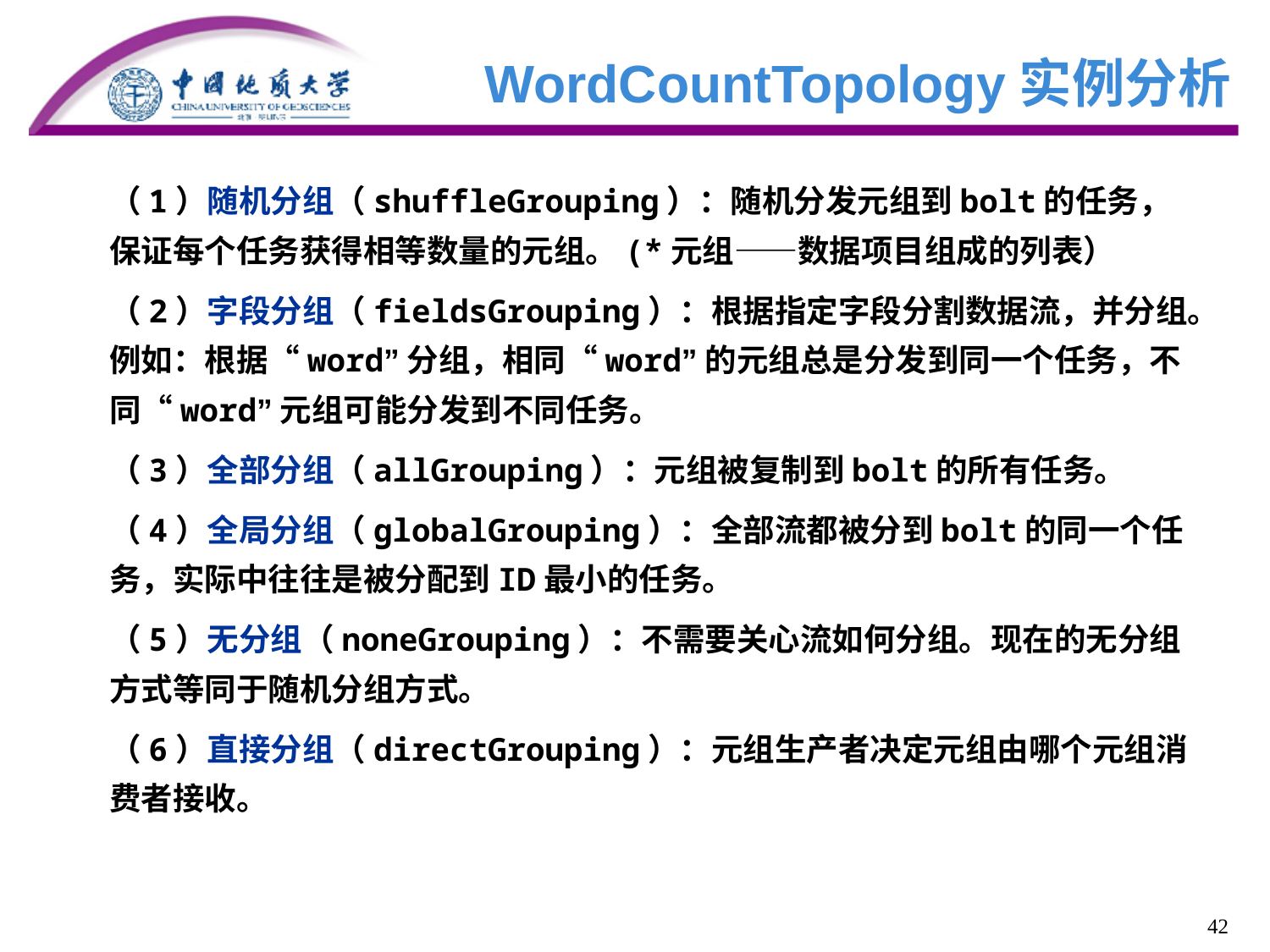

# WordCountTopology实例分析
（1）随机分组（shuffleGrouping）：随机分发元组到bolt的任务，保证每个任务获得相等数量的元组。(*元组——数据项目组成的列表）
（2）字段分组（fieldsGrouping）：根据指定字段分割数据流，并分组。例如：根据“word”分组，相同“word”的元组总是分发到同一个任务，不同“word”元组可能分发到不同任务。
（3）全部分组（allGrouping）：元组被复制到bolt的所有任务。
（4）全局分组（globalGrouping）：全部流都被分到bolt的同一个任务，实际中往往是被分配到ID最小的任务。
（5）无分组（noneGrouping）：不需要关心流如何分组。现在的无分组方式等同于随机分组方式。
（6）直接分组（directGrouping）：元组生产者决定元组由哪个元组消费者接收。